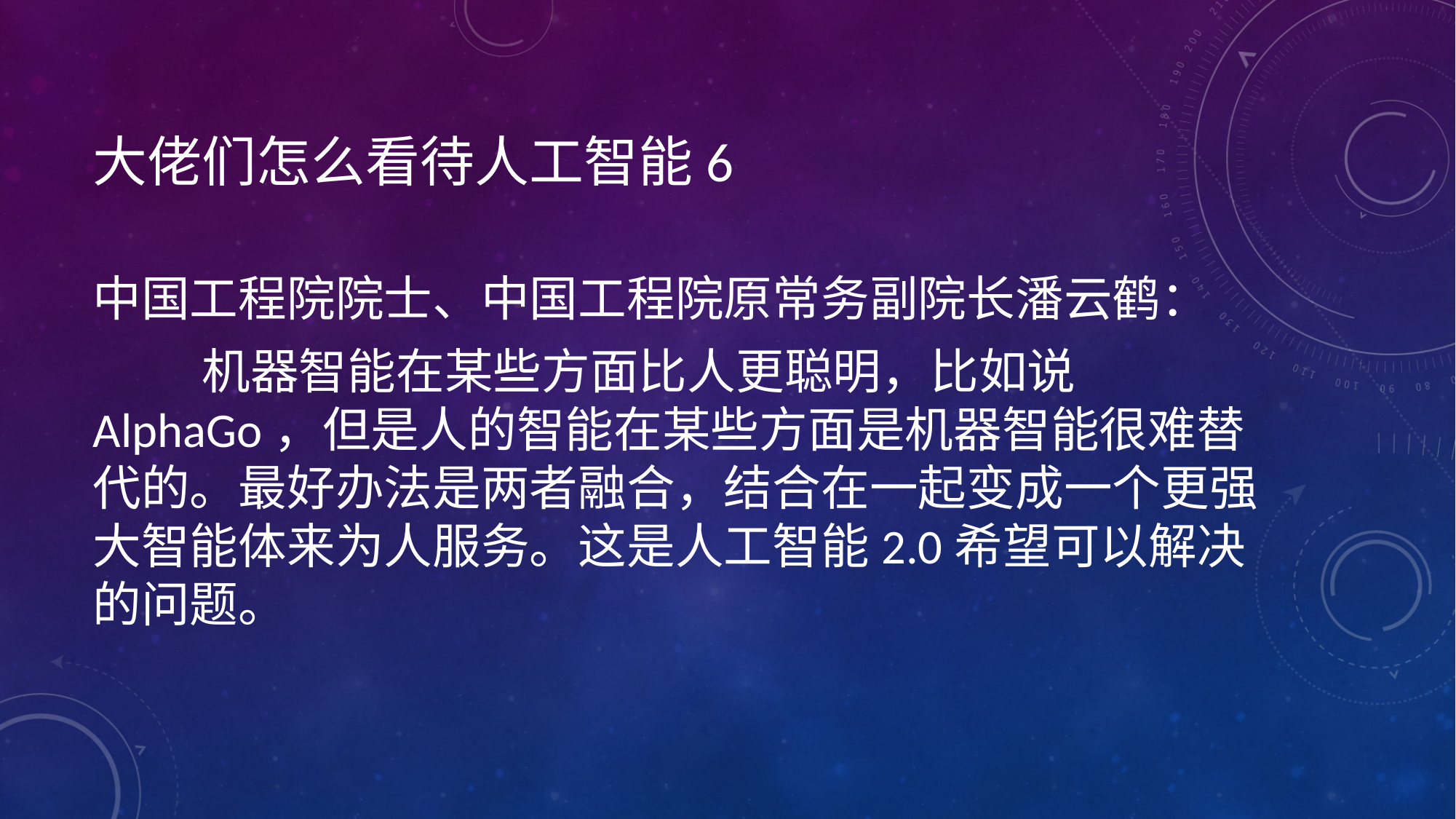

# 大佬们怎么看待人工智能6
中国工程院院士、中国工程院原常务副院长潘云鹤：
	机器智能在某些方面比人更聪明，比如说AlphaGo，但是人的智能在某些方面是机器智能很难替代的。最好办法是两者融合，结合在一起变成一个更强大智能体来为人服务。这是人工智能2.0希望可以解决的问题。